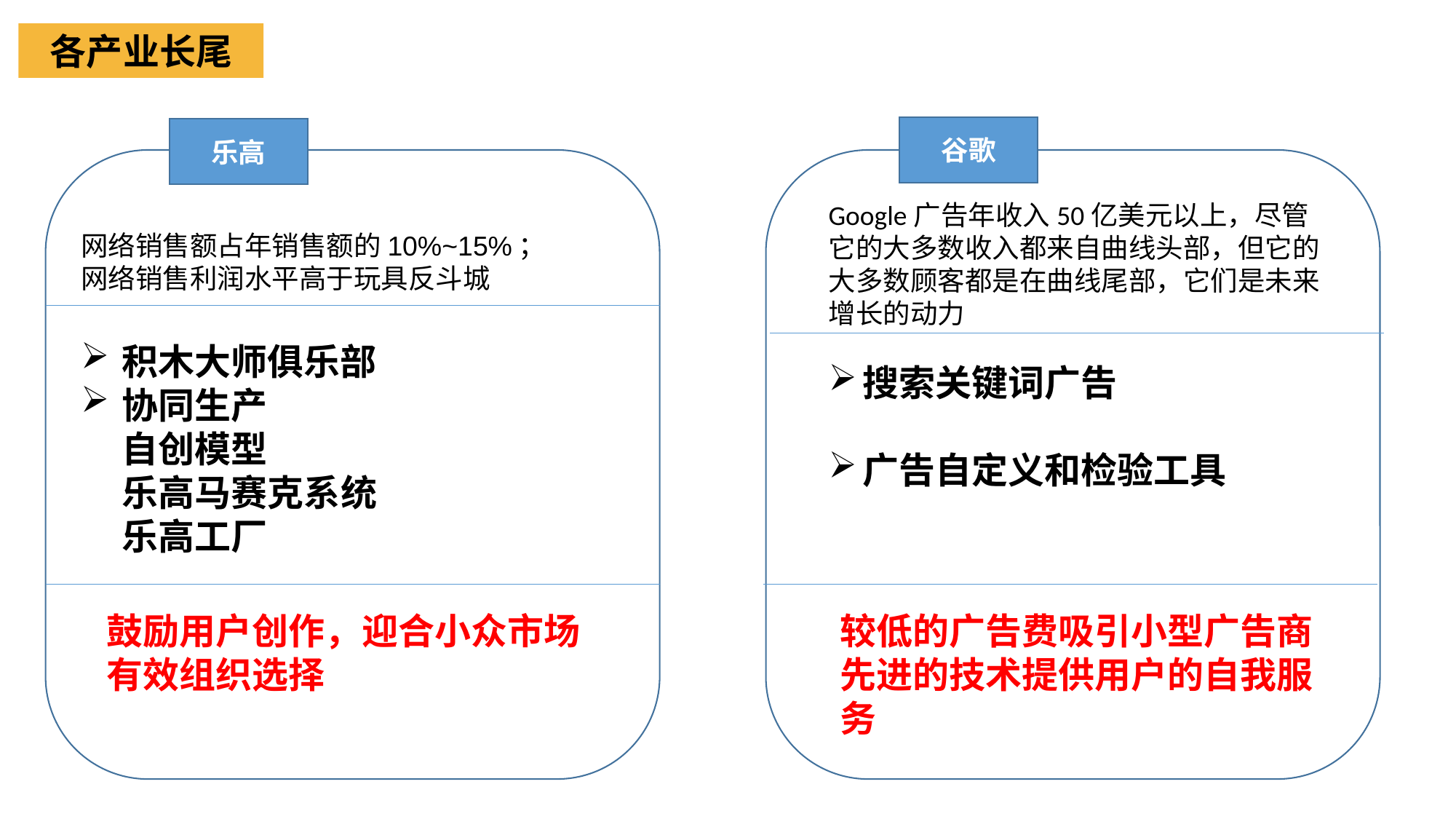

各产业长尾
谷歌
乐高

Google广告年收入50亿美元以上，尽管它的大多数收入都来自曲线头部，但它的大多数顾客都是在曲线尾部，它们是未来增长的动力

网络销售额占年销售额的10%~15%；网络销售利润水平高于玩具反斗城
积木大师俱乐部
协同生产
    自创模型
    乐高马赛克系统
    乐高工厂
搜索关键词广告

广告自定义和检验工具
鼓励用户创作，迎合小众市场
有效组织选择
较低的广告费吸引小型广告商
先进的技术提供用户的自我服务